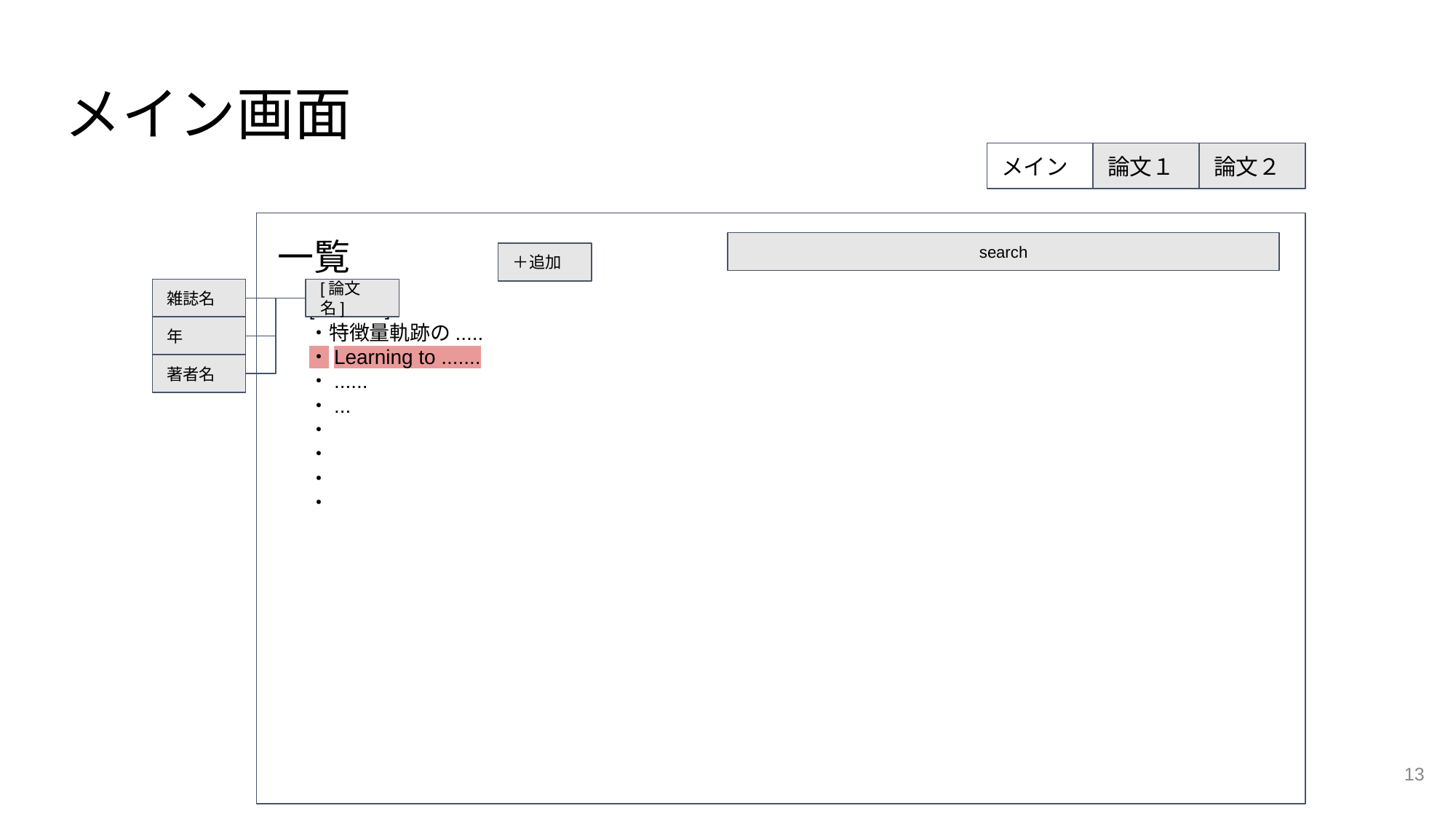

# メイン画面
メイン
論文１
論文２

一覧

search
＋追加

雑誌名
[論文名]
[論文名]
・特徴量軌跡の.....
・Learning to .......
・......
・...
・
・
・
・

年
著者名
13